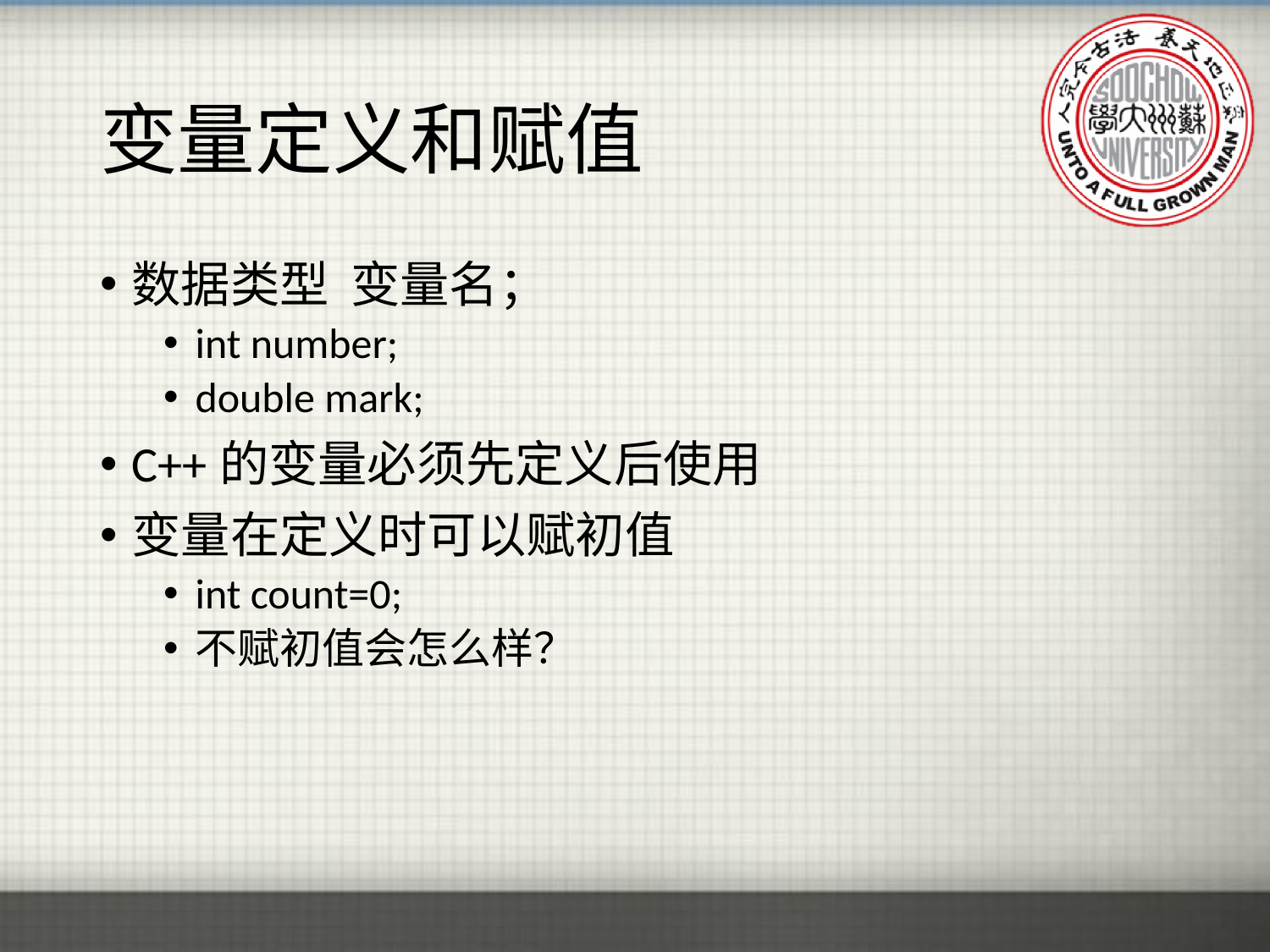

# 变量定义和赋值
数据类型  变量名；
int number;
double mark;
C++的变量必须先定义后使用
变量在定义时可以赋初值
int count=0;
不赋初值会怎么样？